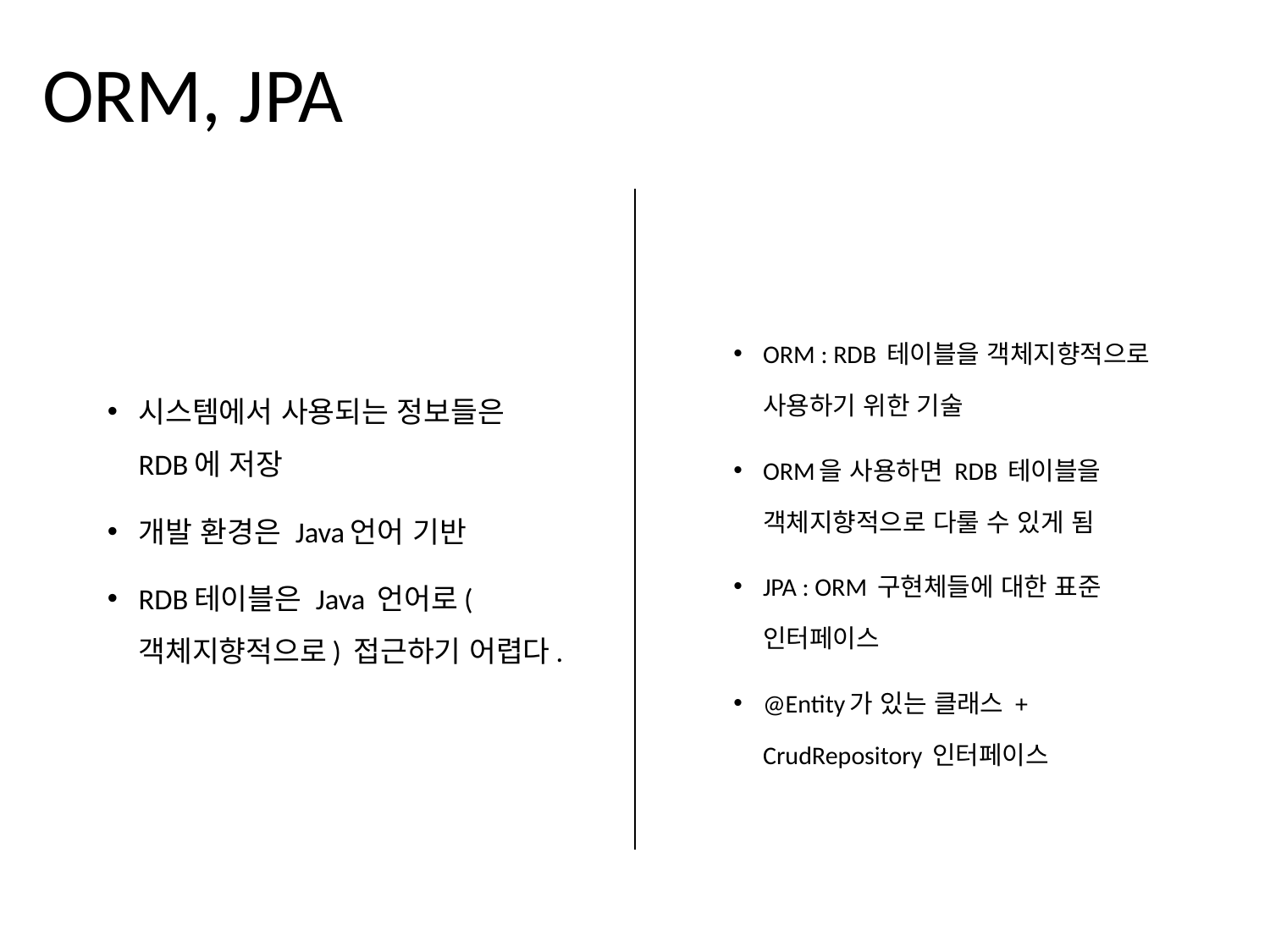

# ORM, JPA
ORM : RDB 테이블을 객체지향적으로 사용하기 위한 기술
ORM을 사용하면 RDB 테이블을 객체지향적으로 다룰 수 있게 됨
JPA : ORM 구현체들에 대한 표준 인터페이스
@Entity가 있는 클래스 + CrudRepository 인터페이스
시스템에서 사용되는 정보들은 RDB에 저장
개발 환경은 Java언어 기반
RDB테이블은 Java 언어로(객체지향적으로) 접근하기 어렵다.